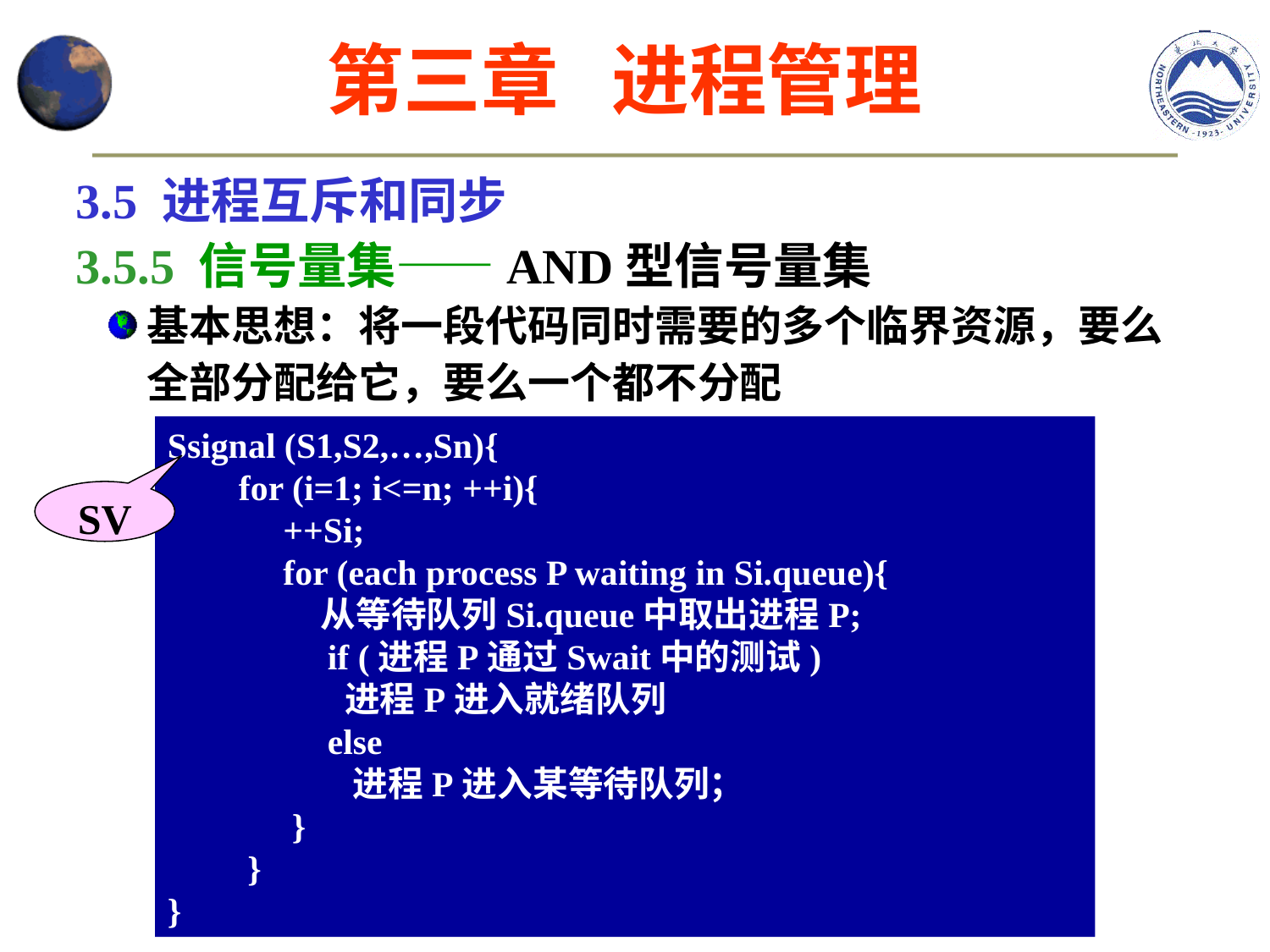

第三章   进程管理
3.5 进程互斥和同步
3.5.5 信号量集——AND型信号量集
基本思想：将一段代码同时需要的多个临界资源，要么全部分配给它，要么一个都不分配
Ssignal (S1,S2,…,Sn){
        for (i=1; i<=n; ++i){
             ++Si;
             for (each process P waiting in Si.queue){
                  从等待队列Si.queue中取出进程P;
                  if (进程P通过Swait中的测试)
                     进程P进入就绪队列
                  else
                      进程P进入某等待队列；
              }
         }
}
SV